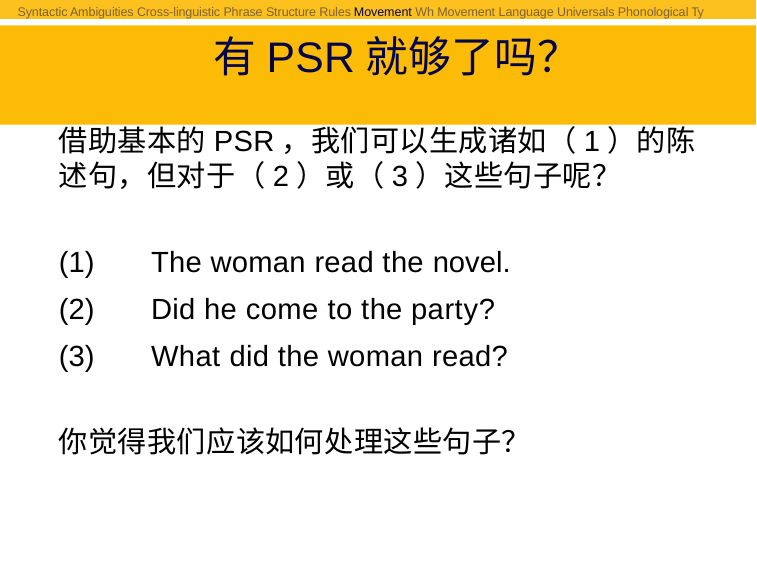

Syntactic Ambiguities Cross-linguistic Phrase Structure Rules Movement Wh Movement Language Universals Phonological Ty
# 有PSR就够了吗？
借助基本的PSR，我们可以生成诸如（1）的陈述句，但对于（2）或（3）这些句子呢？

The woman read the novel.
Did he come to the party?
What did the woman read?

你觉得我们应该如何处理这些句子？